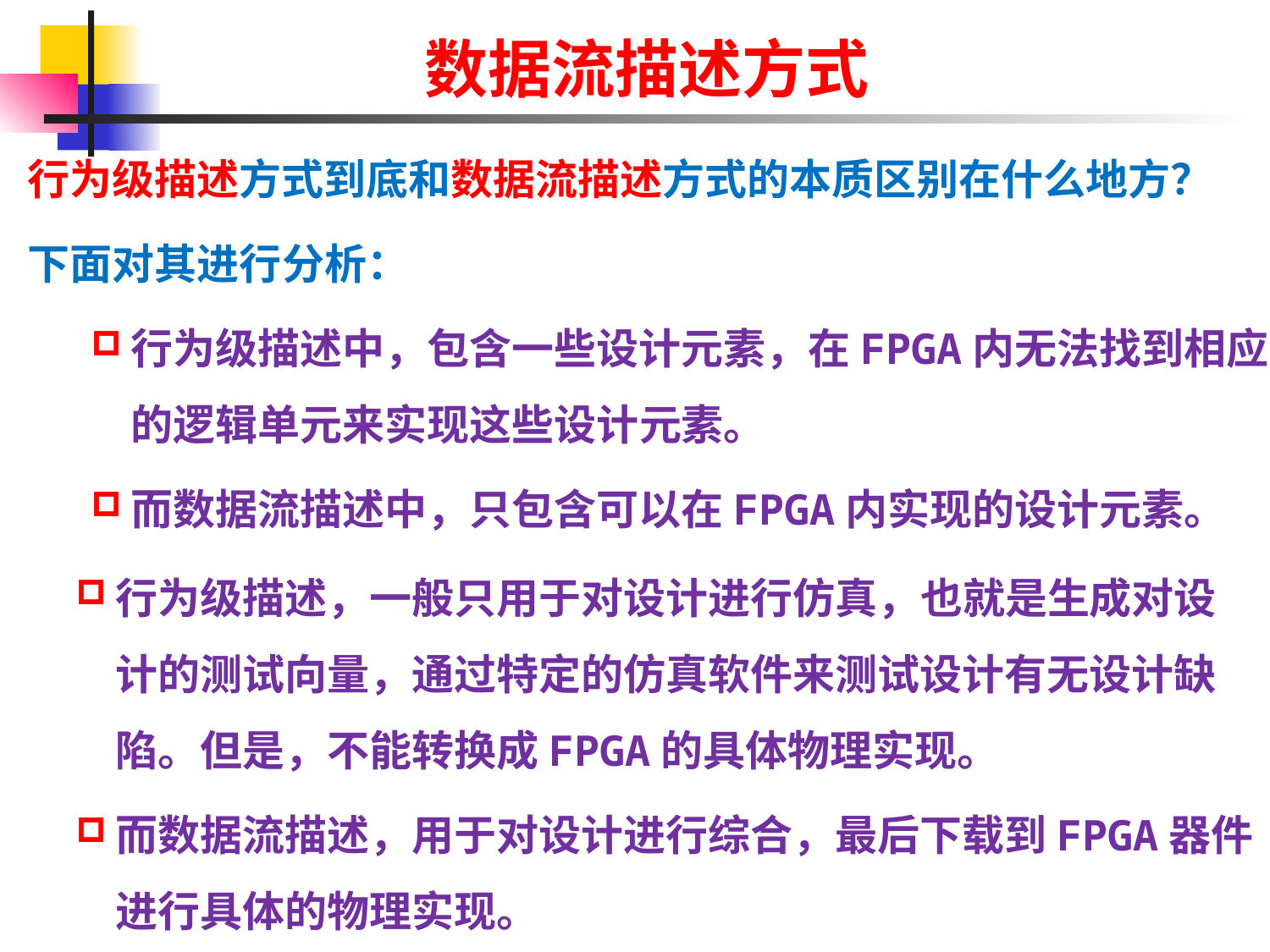

# 数据流描述方式
行为级描述方式到底和数据流描述方式的本质区别在什么地方？
下面对其进行分析：
行为级描述中，包含一些设计元素，在FPGA内无法找到相应的逻辑单元来实现这些设计元素。
而数据流描述中，只包含可以在FPGA内实现的设计元素。
行为级描述，一般只用于对设计进行仿真，也就是生成对设计的测试向量，通过特定的仿真软件来测试设计有无设计缺陷。但是，不能转换成FPGA的具体物理实现。
而数据流描述，用于对设计进行综合，最后下载到FPGA器件进行具体的物理实现。